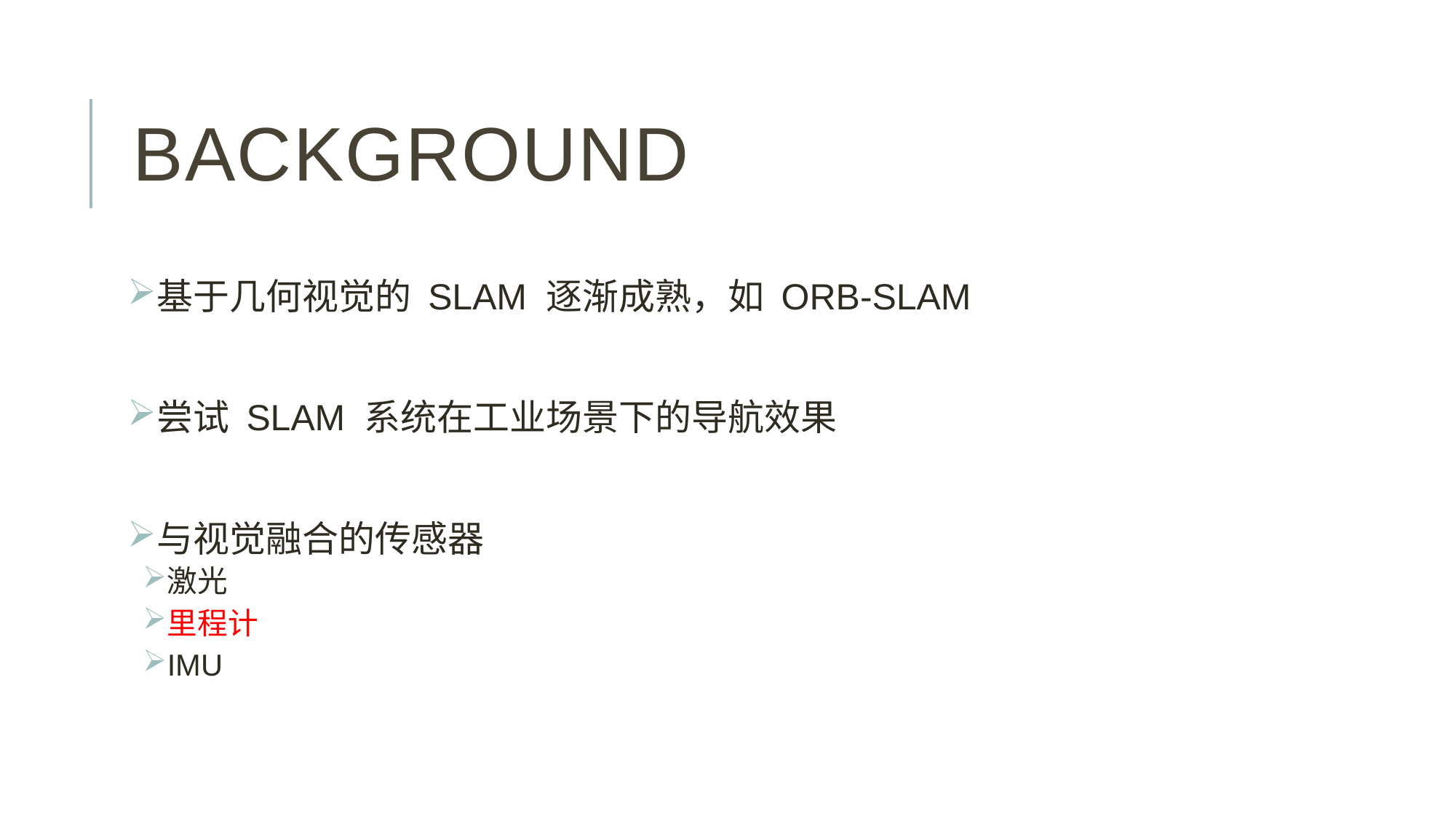

# Background
基于几何视觉的 SLAM 逐渐成熟，如 ORB-SLAM

尝试 SLAM 系统在工业场景下的导航效果

与视觉融合的传感器
激光
里程计
IMU